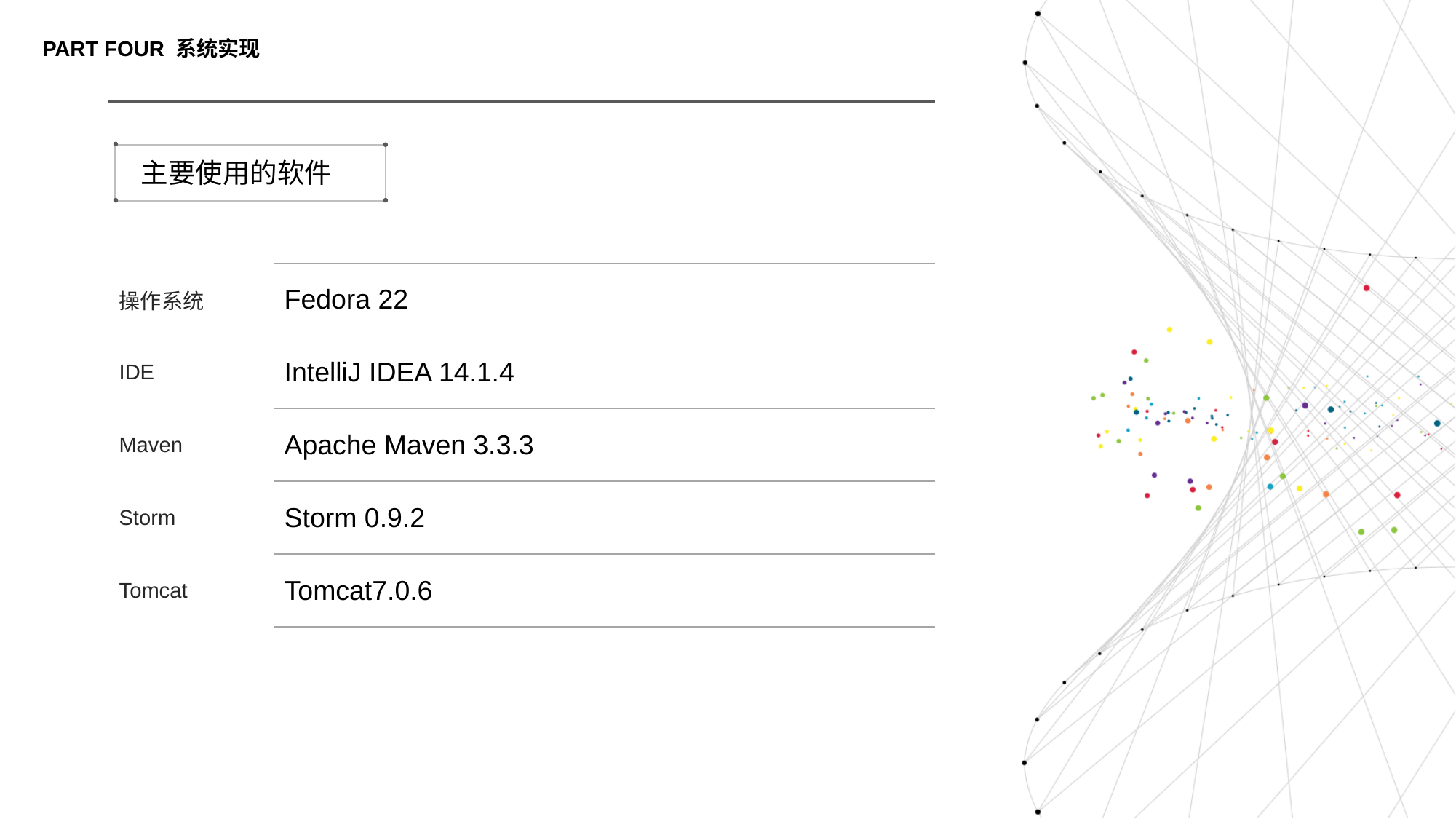

PART FOUR 系统实现
|  |  |  |  |  |
| --- | --- | --- | --- | --- |
| 操作系统 | Fedora 22 |  |  |  |
| IDE | IntelliJ IDEA 14.1.4 |  |  |  |
| Maven | Apache Maven 3.3.3 |  |  |  |
| Storm | Storm 0.9.2 |  |  |  |
| Tomcat | Tomcat7.0.6 |  |  |  |

主要使用的软件